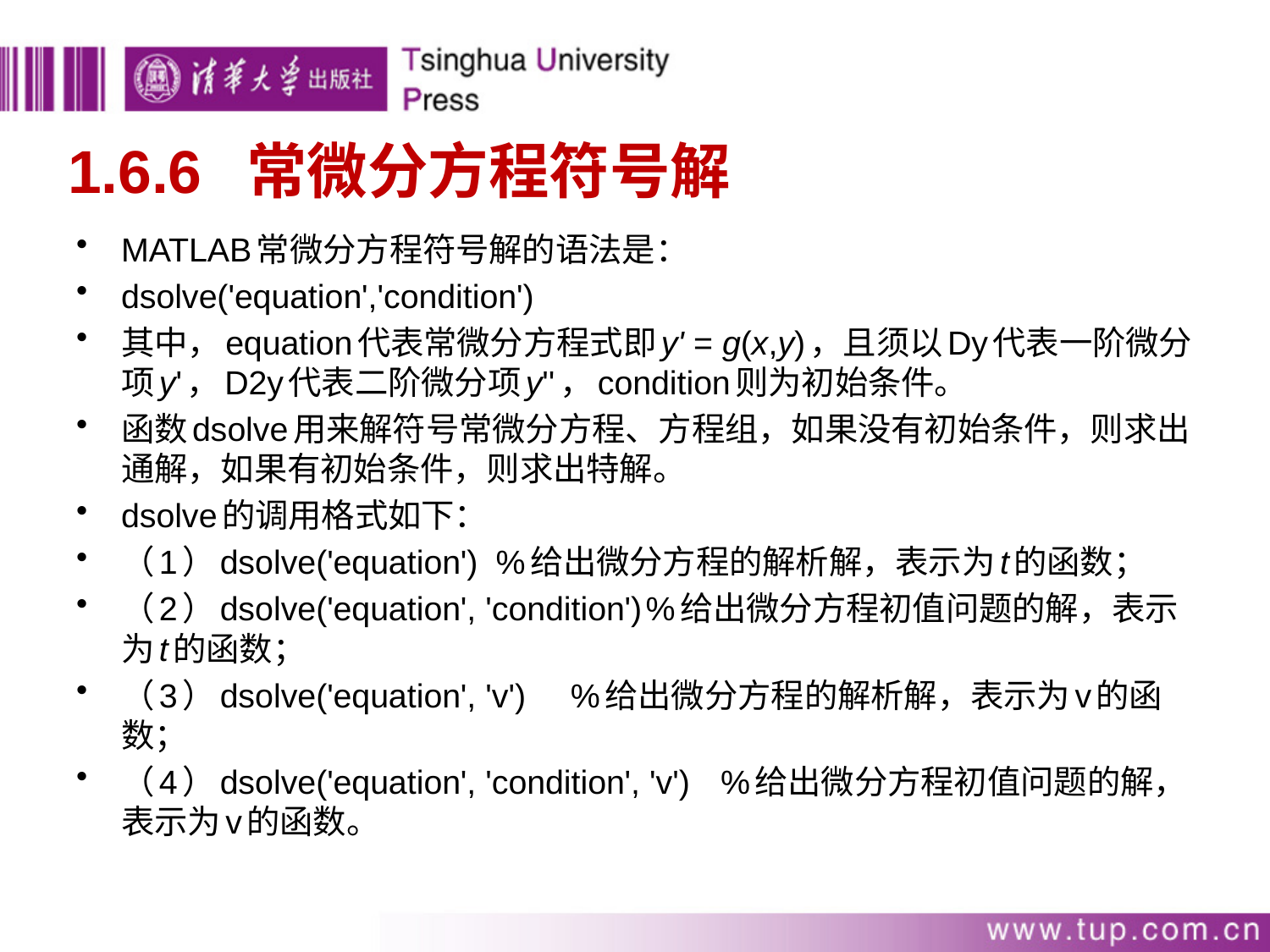

# 1.6.6  常微分方程符号解
MATLAB常微分方程符号解的语法是：
dsolve('equation','condition')
其中，equation代表常微分方程式即y' = g(x,y)，且须以Dy代表一阶微分项y'，D2y代表二阶微分项y''，condition则为初始条件。
函数dsolve用来解符号常微分方程、方程组，如果没有初始条件，则求出通解，如果有初始条件，则求出特解。
dsolve的调用格式如下：
（1）dsolve('equation')			%给出微分方程的解析解，表示为t的函数；
（2）dsolve('equation', 'condition')	%给出微分方程初值问题的解，表示为t的函数；
（3）dsolve('equation', 'v')			%给出微分方程的解析解，表示为v的函数；
（4）dsolve('equation', 'condition', 'v')	%给出微分方程初值问题的解，表示为v的函数。